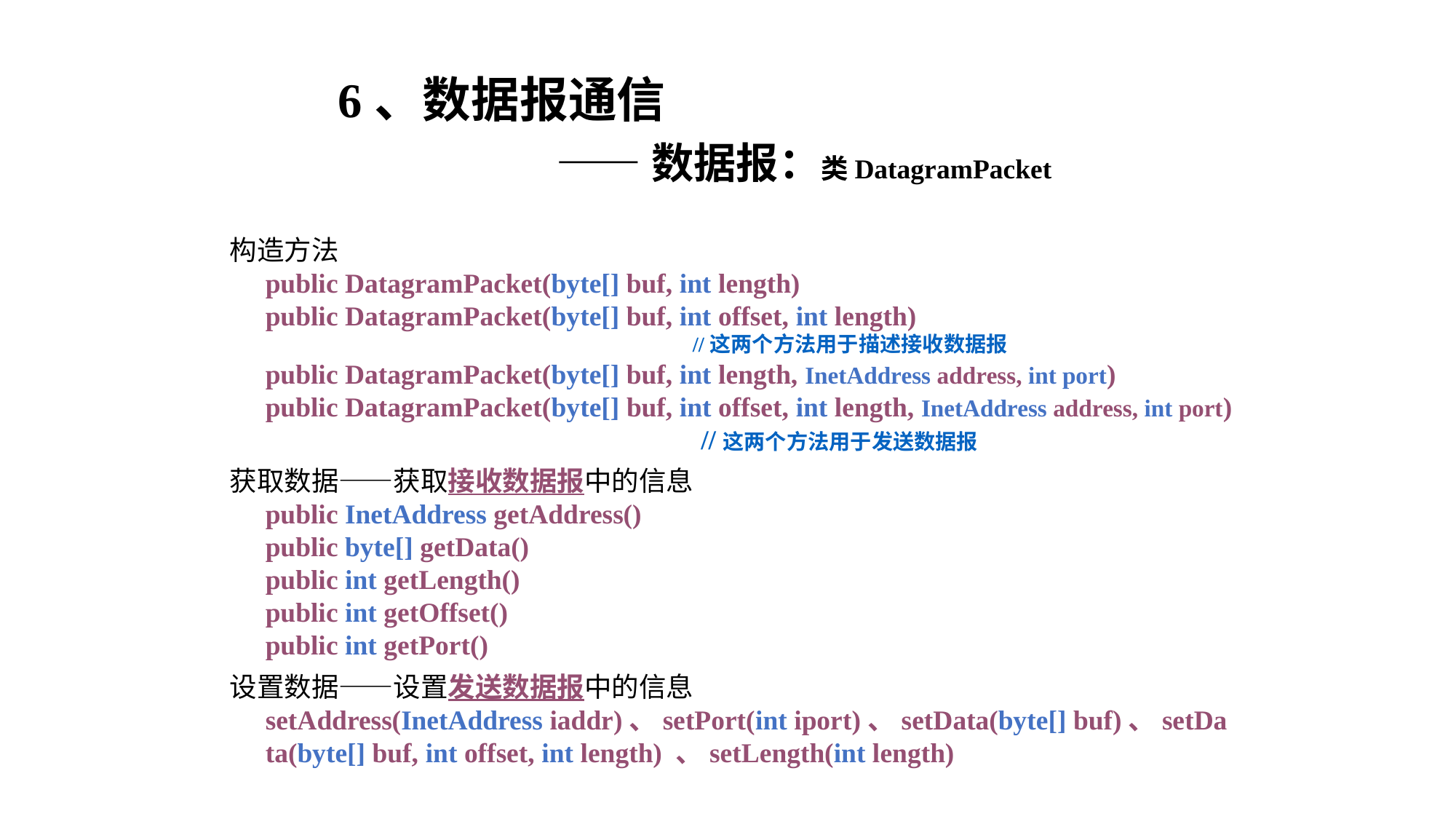

6、数据报通信
		——数据报：类DatagramPacket
  构造方法
public DatagramPacket(byte[] buf, int length)
public DatagramPacket(byte[] buf, int offset, int length)
                                                                                 //这两个方法用于描述接收数据报
public DatagramPacket(byte[] buf, int length, InetAddress address, int port)
public DatagramPacket(byte[] buf, int offset, int length, InetAddress address, int port)
                                                               //这两个方法用于发送数据报

  获取数据——获取接收数据报中的信息
public InetAddress getAddress()
public byte[] getData()
public int getLength()
public int getOffset()
public int getPort()

  设置数据——设置发送数据报中的信息
setAddress(InetAddress iaddr)、setPort(int iport)、setData(byte[] buf)、setData(byte[] buf, int offset, int length) 、setLength(int length)